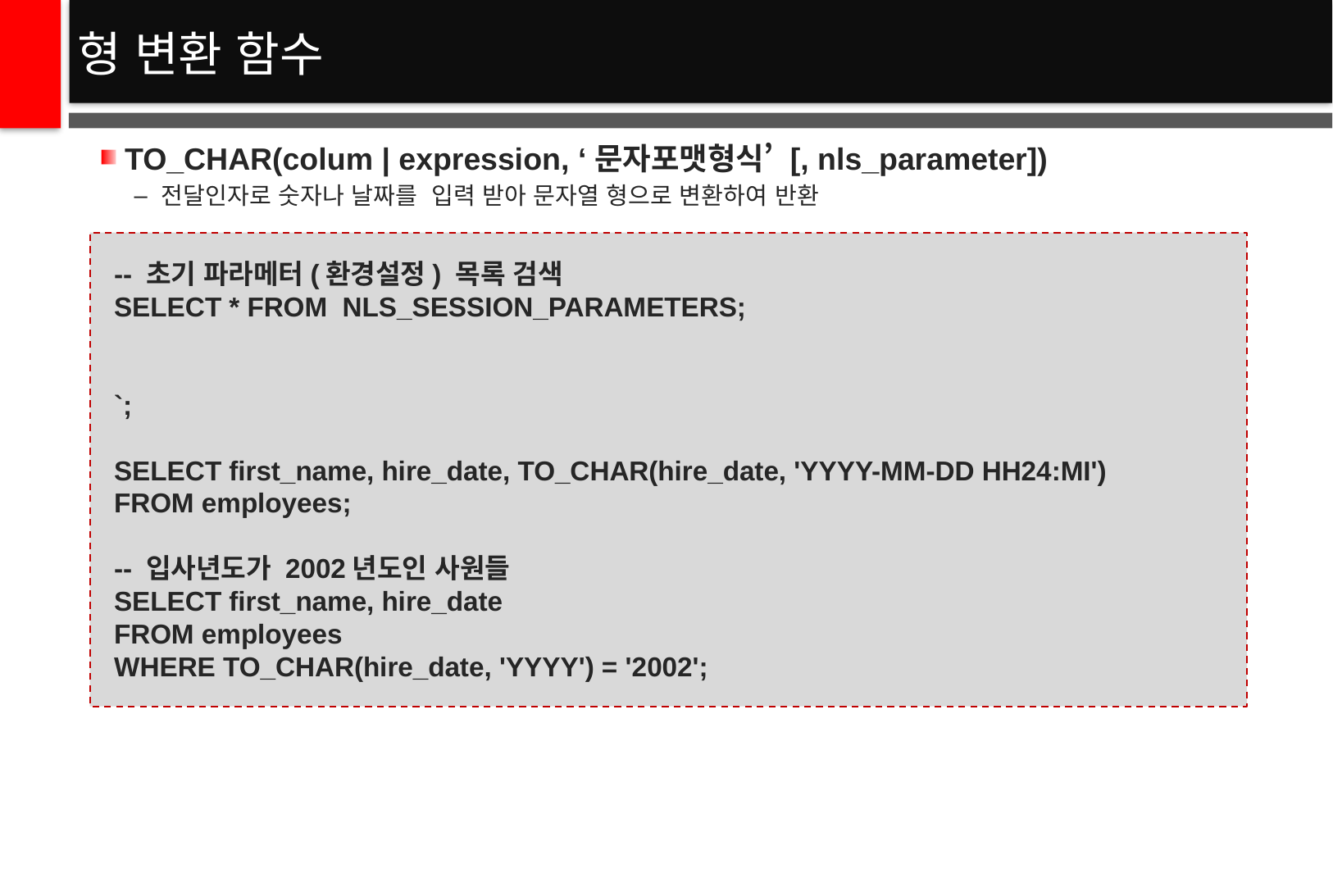

# 형 변환 함수
TO_CHAR(colum | expression, ‘문자포맷형식’ [, nls_parameter])
전달인자로 숫자나 날짜를  입력 받아 문자열 형으로 변환하여 반환
-- 초기 파라메터(환경설정) 목록 검색
SELECT * FROM  NLS_SESSION_PARAMETERS;

`;

SELECT first_name, hire_date, TO_CHAR(hire_date, 'YYYY-MM-DD HH24:MI')
FROM employees;

-- 입사년도가 2002년도인 사원들
SELECT first_name, hire_date
FROM employees
WHERE TO_CHAR(hire_date, 'YYYY') = '2002';